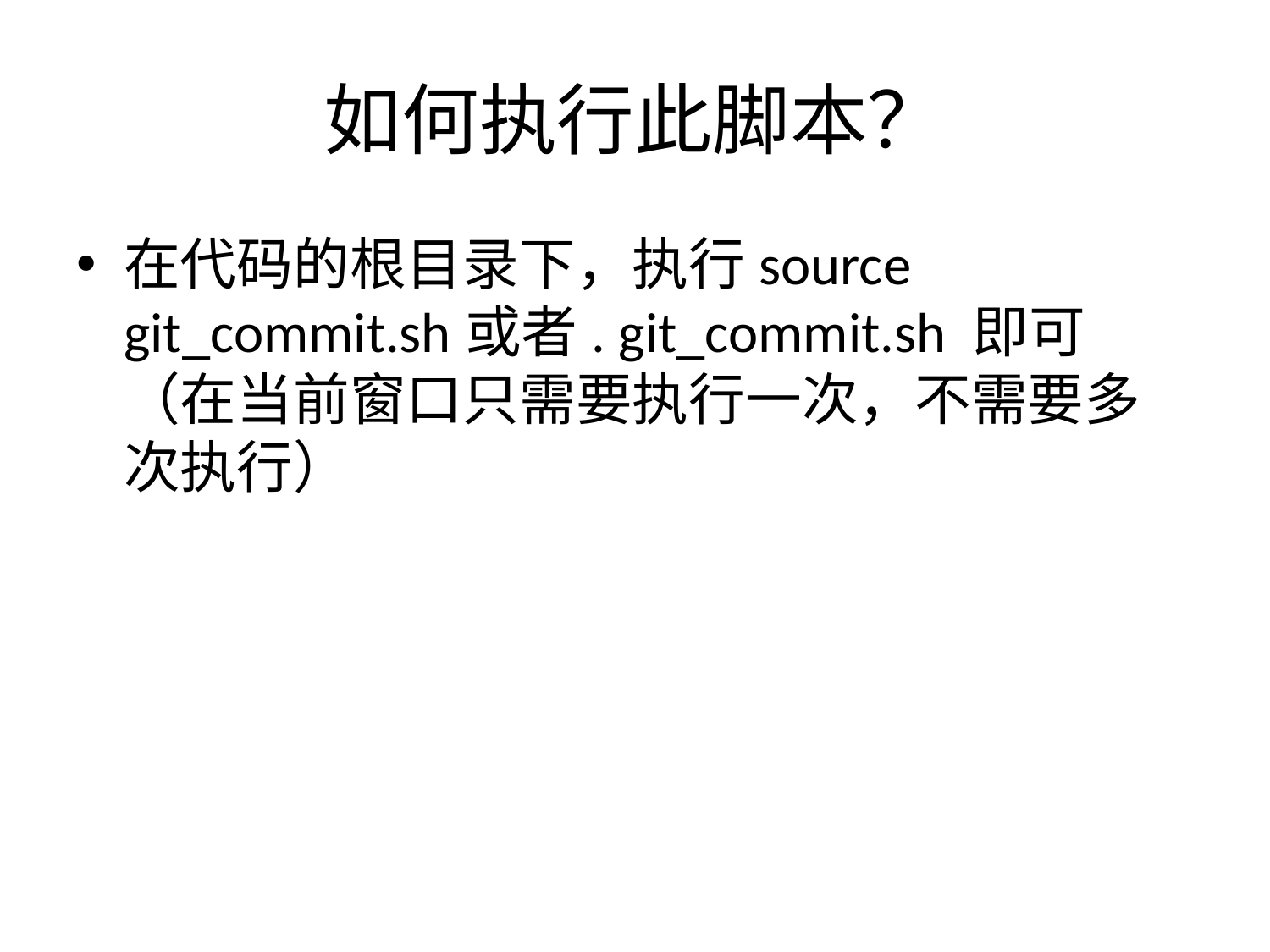

# 如何执行此脚本？
在代码的根目录下，执行source git_commit.sh或者. git_commit.sh 即可（在当前窗口只需要执行一次，不需要多次执行）